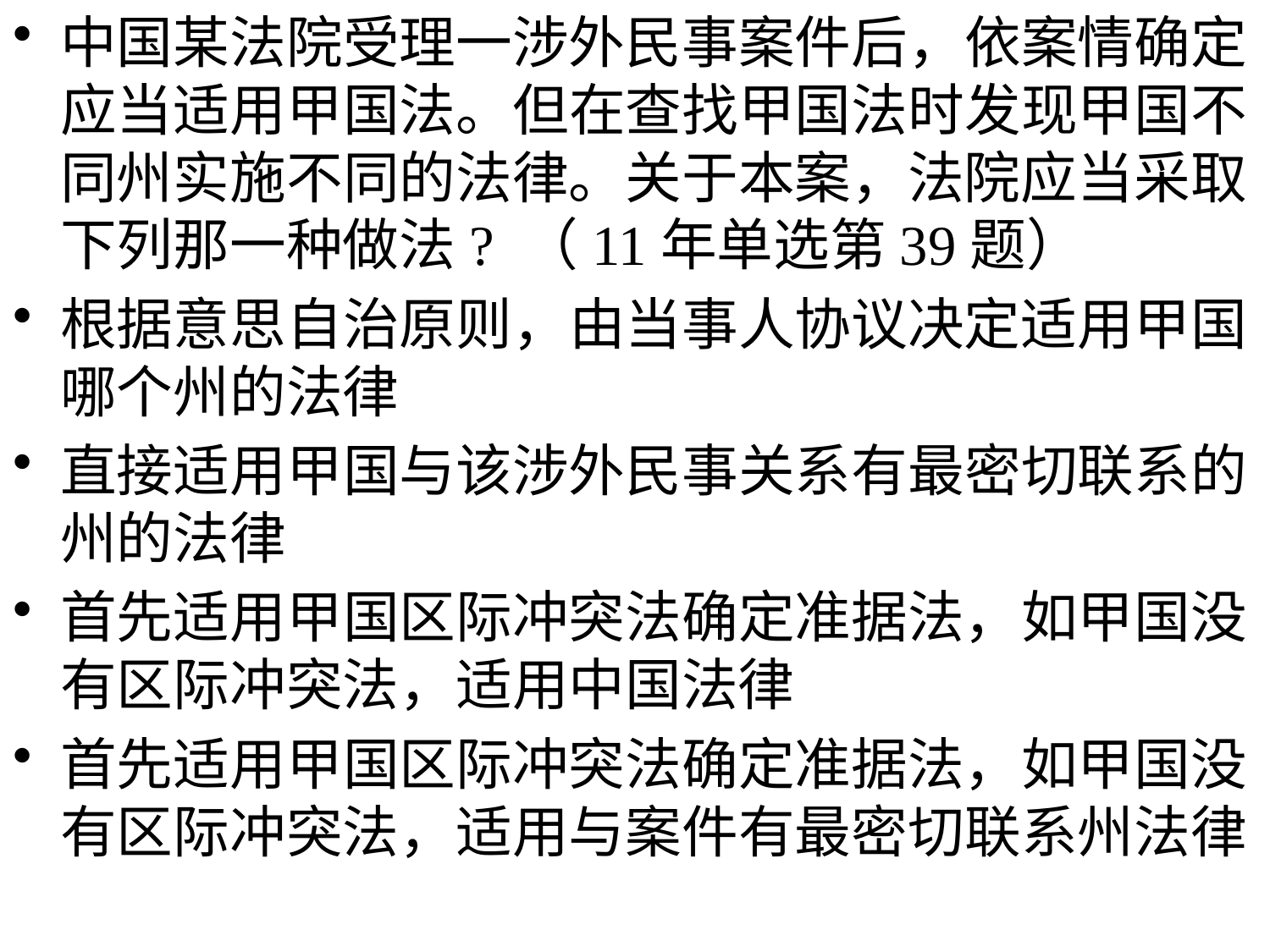

中国某法院受理一涉外民事案件后，依案情确定应当适用甲国法。但在查找甲国法时发现甲国不同州实施不同的法律。关于本案，法院应当采取下列那一种做法? （11年单选第39题）
根据意思自治原则，由当事人协议决定适用甲国哪个州的法律
直接适用甲国与该涉外民事关系有最密切联系的州的法律
首先适用甲国区际冲突法确定准据法，如甲国没有区际冲突法，适用中国法律
首先适用甲国区际冲突法确定准据法，如甲国没有区际冲突法，适用与案件有最密切联系州法律